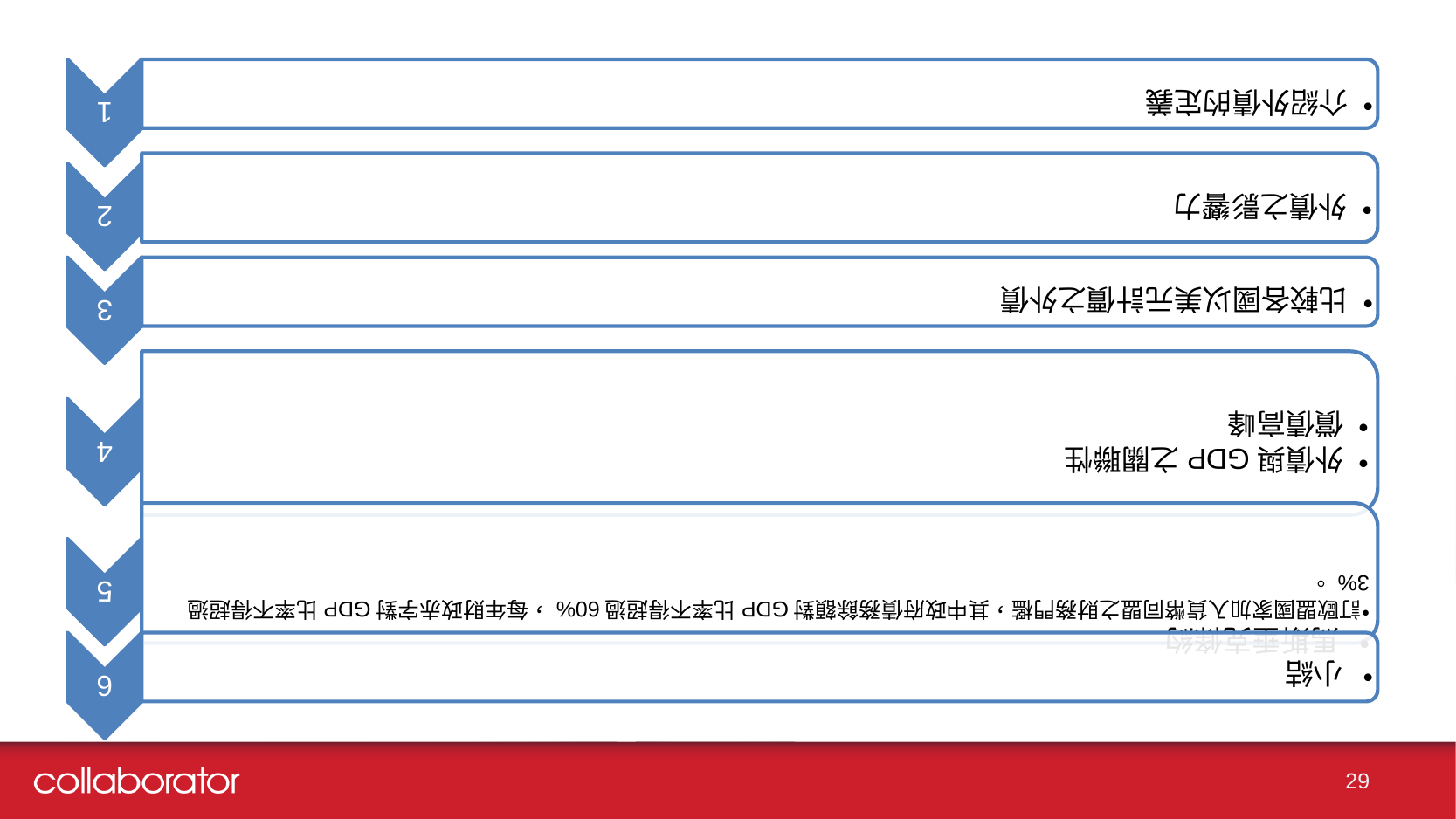

1
介紹外債的定義
2
外債之影響力
3
比較各國以美元計價之外債
4
外債與GDP之關聯性
償債高峰
5
  馬斯垂克條約
訂歐盟國家加入貨幣同盟之財務門檻，其中政府債務餘額對GDP比率不得超過60%，每年財政赤字對GDP比率不得超過3%。
6
  小結
29